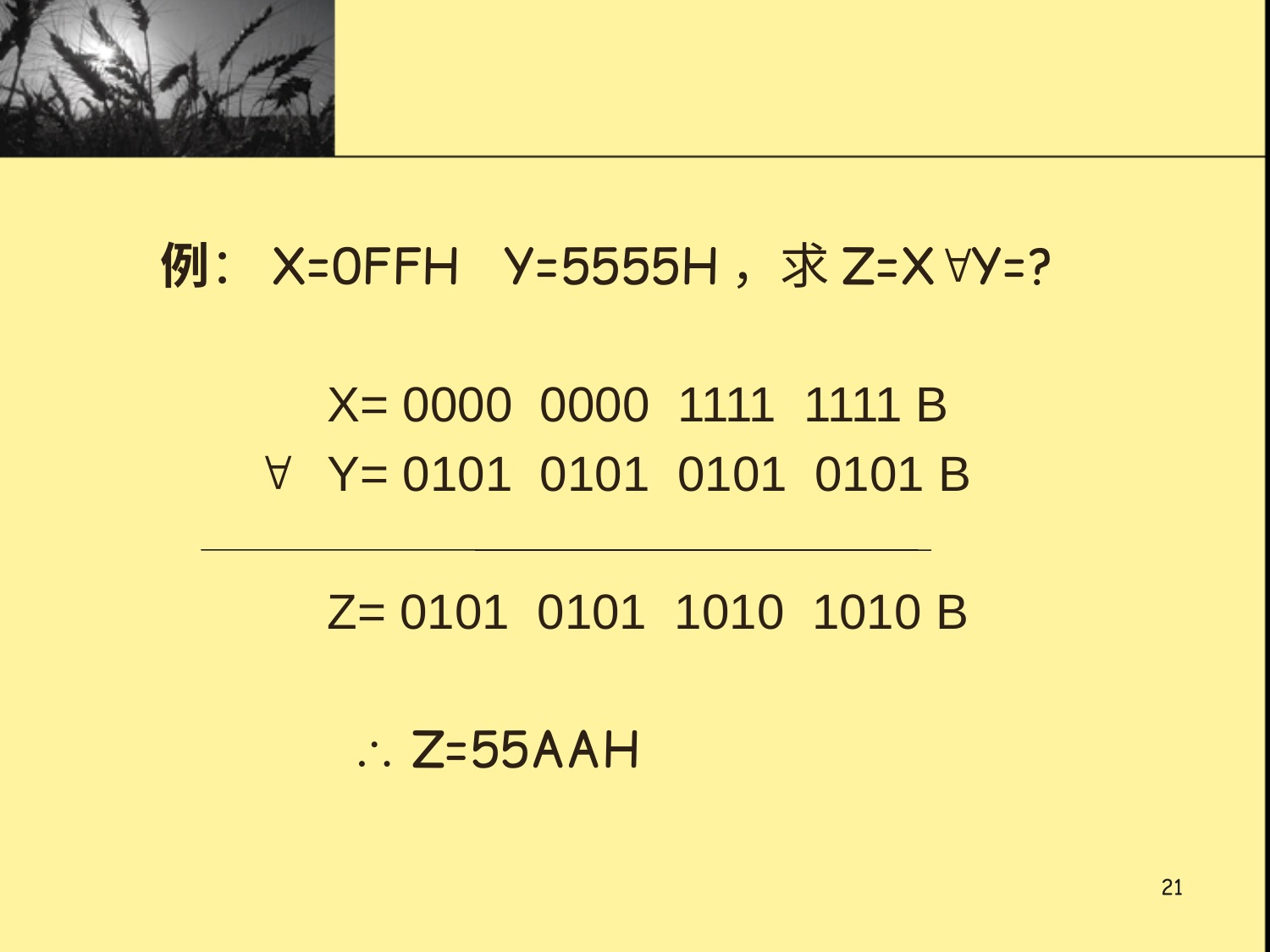

例：X=0FFH   Y=5555H，求Z=X∀Y=?

          	X= 0000  0000  1111  1111 B
       ∀  	Y= 0101  0101  0101  0101 B

            	Z= 0101  0101  1010  1010 B

             ∴ Z=55AAH

21